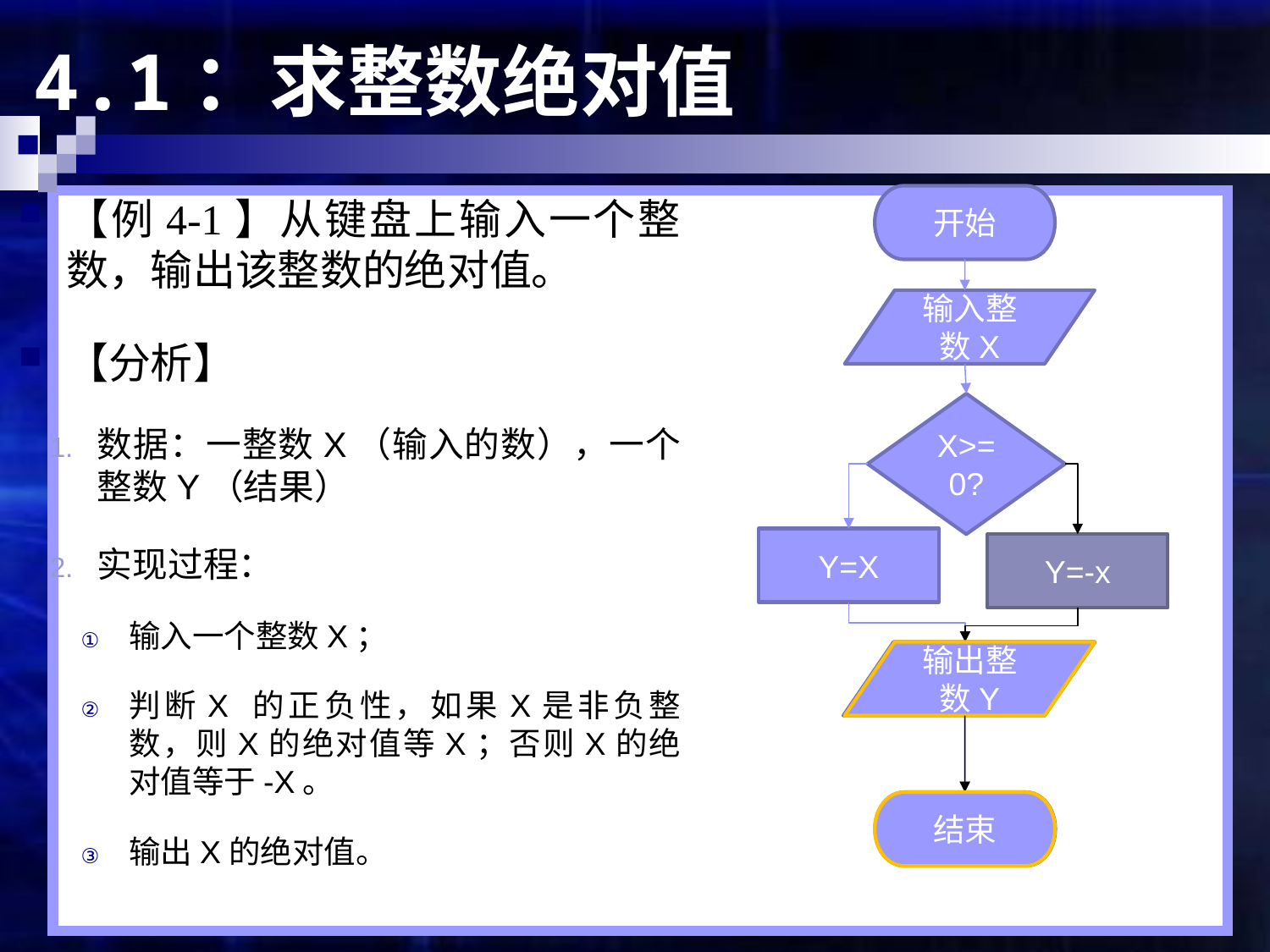

# 4.1：求整数绝对值
【例4-1】从键盘上输入一个整数，输出该整数的绝对值。
【分析】
数据：一整数X（输入的数），一个整数Y（结果）
实现过程：
输入一个整数X；
判断X 的正负性，如果X是非负整数，则X的绝对值等X；否则X的绝对值等于-X。
输出X的绝对值。
开始
输入整数X
X>=0?
Y=X
Y=-x
输出整数Y
输出整数Y
结束
结束